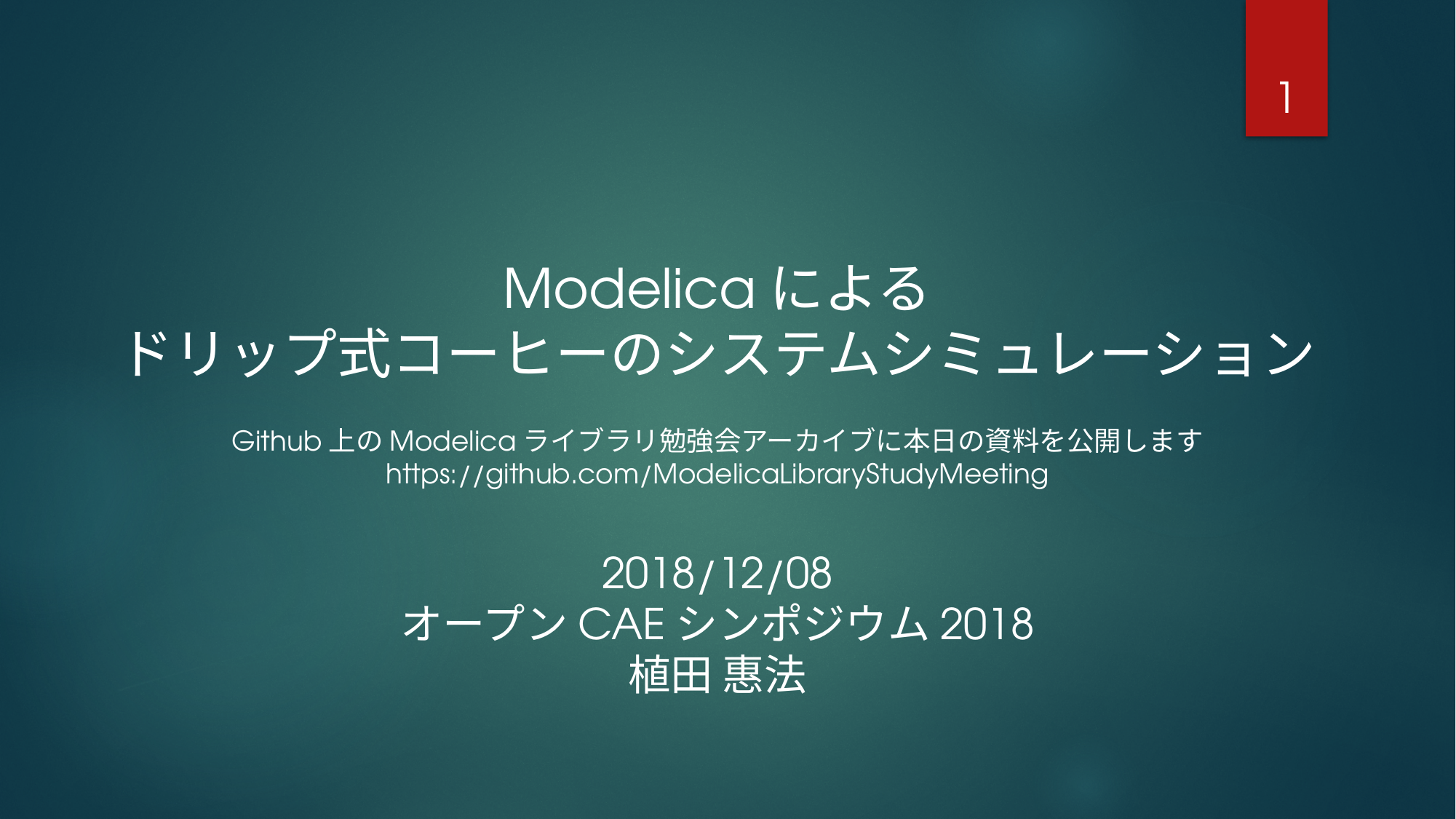

1
Modelicaによる
ドリップ式コーヒーのシステムシミュレーション
Github上のModelicaライブラリ勉強会アーカイブに本日の資料を公開します
https://github.com/ModelicaLibraryStudyMeeting
2018/12/08
オープンCAEシンポジウム2018
植田 惠法